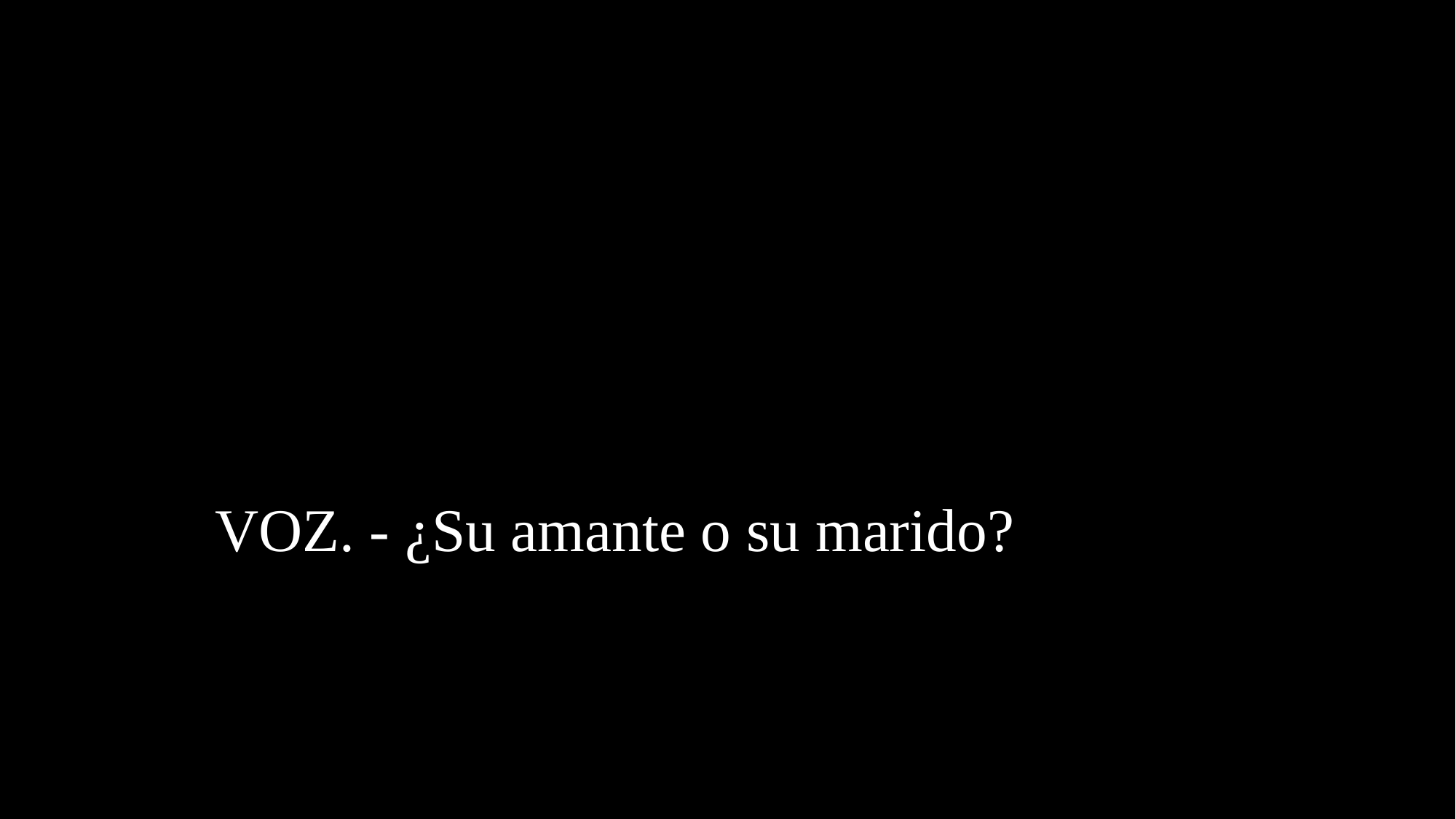

VOZ. - ¿Su amante o su marido?

声: 愛人ですか、それともご主人ですか?